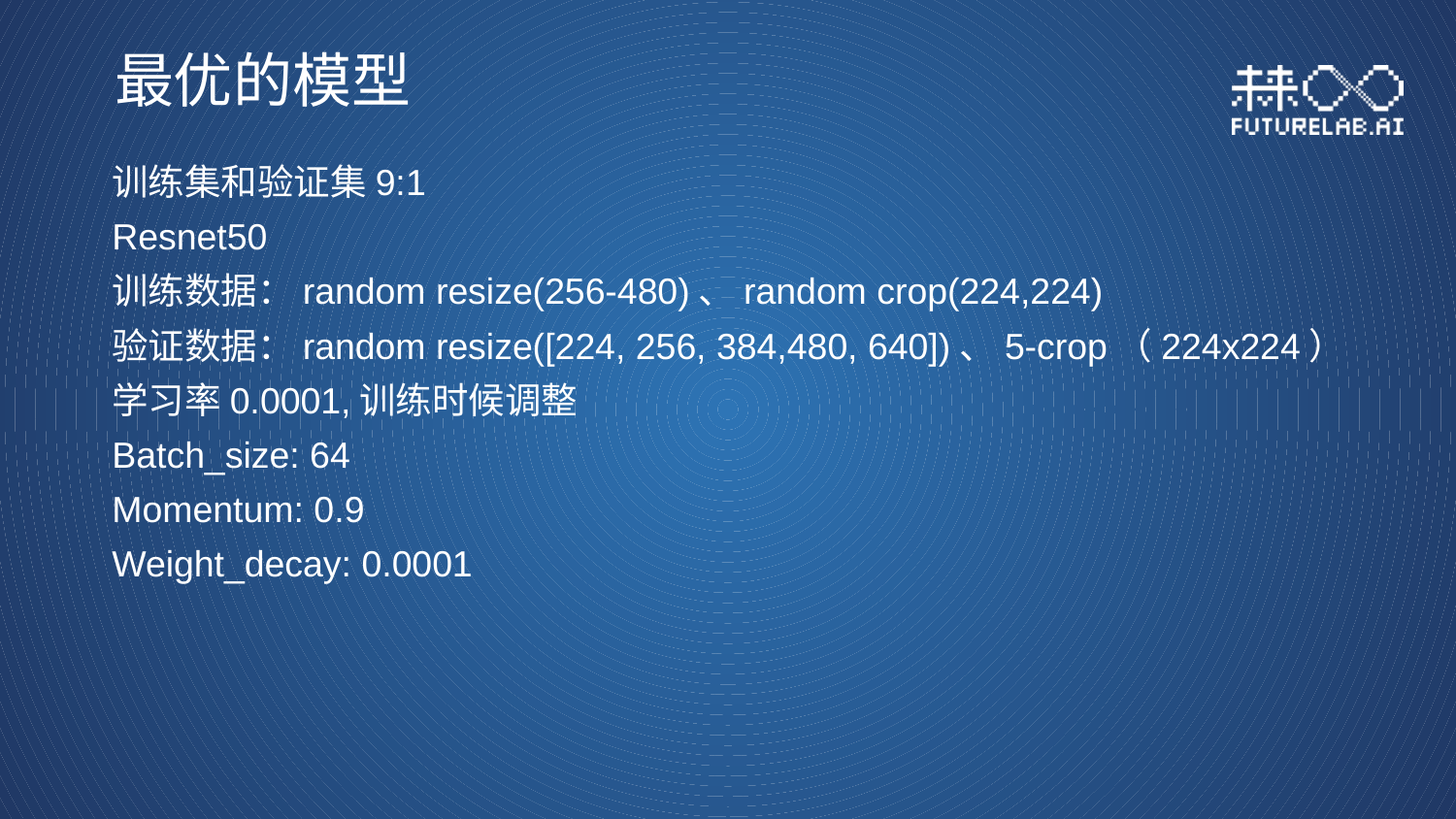

# 最优的模型
训练集和验证集9:1
Resnet50
训练数据：random resize(256-480)、random crop(224,224)
验证数据：random resize([224, 256, 384,480, 640])、5-crop（224x224）
学习率0.0001,训练时候调整
Batch_size: 64
Momentum: 0.9
Weight_decay: 0.0001